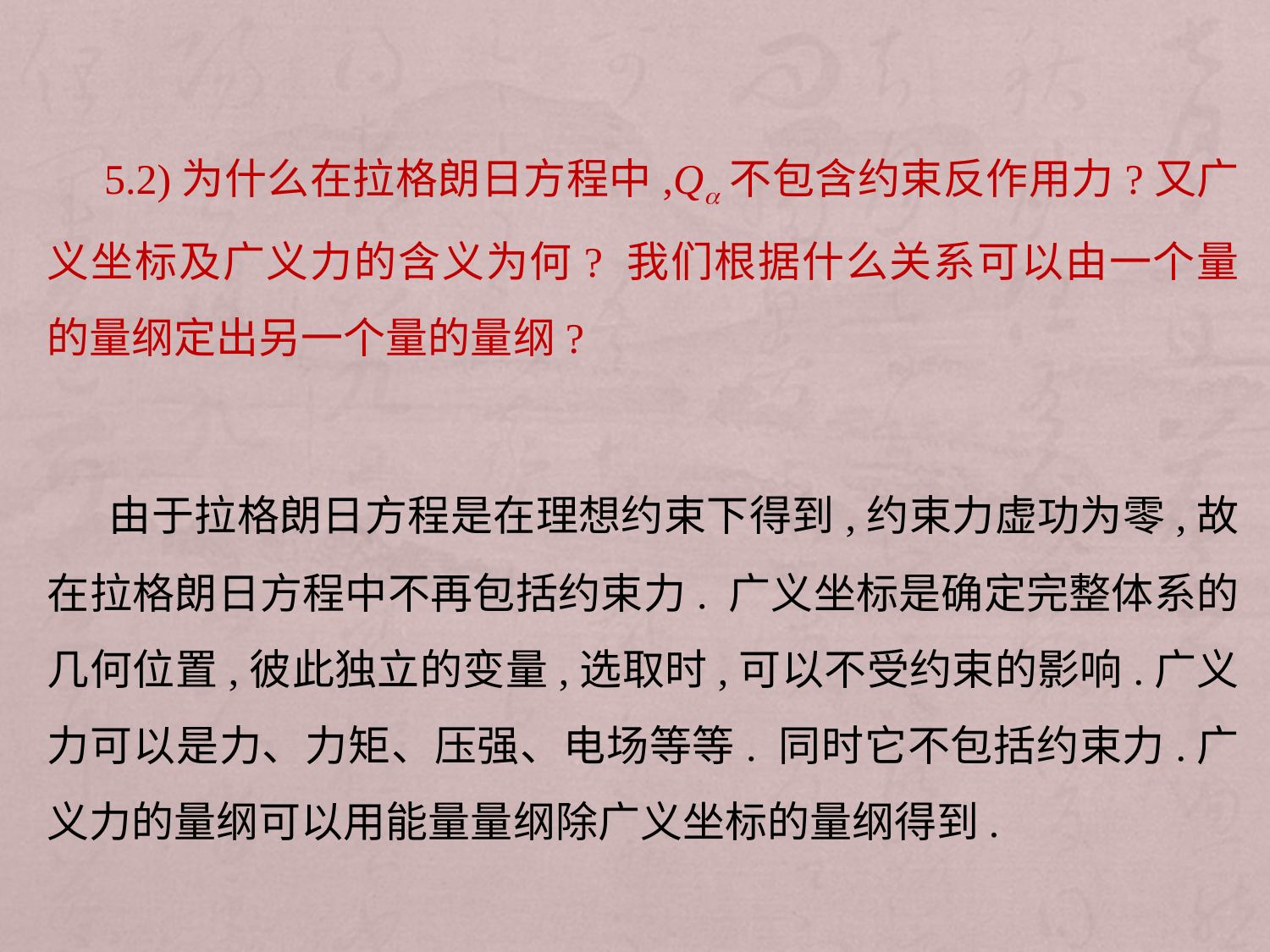

5.2)为什么在拉格朗日方程中,Qα不包含约束反作用力?又广义坐标及广义力的含义为何? 我们根据什么关系可以由一个量的量纲定出另一个量的量纲?
     由于拉格朗日方程是在理想约束下得到,约束力虚功为零,故在拉格朗日方程中不再包括约束力. 广义坐标是确定完整体系的几何位置,彼此独立的变量,选取时,可以不受约束的影响.广义力可以是力、力矩、压强、电场等等. 同时它不包括约束力.广义力的量纲可以用能量量纲除广义坐标的量纲得到.